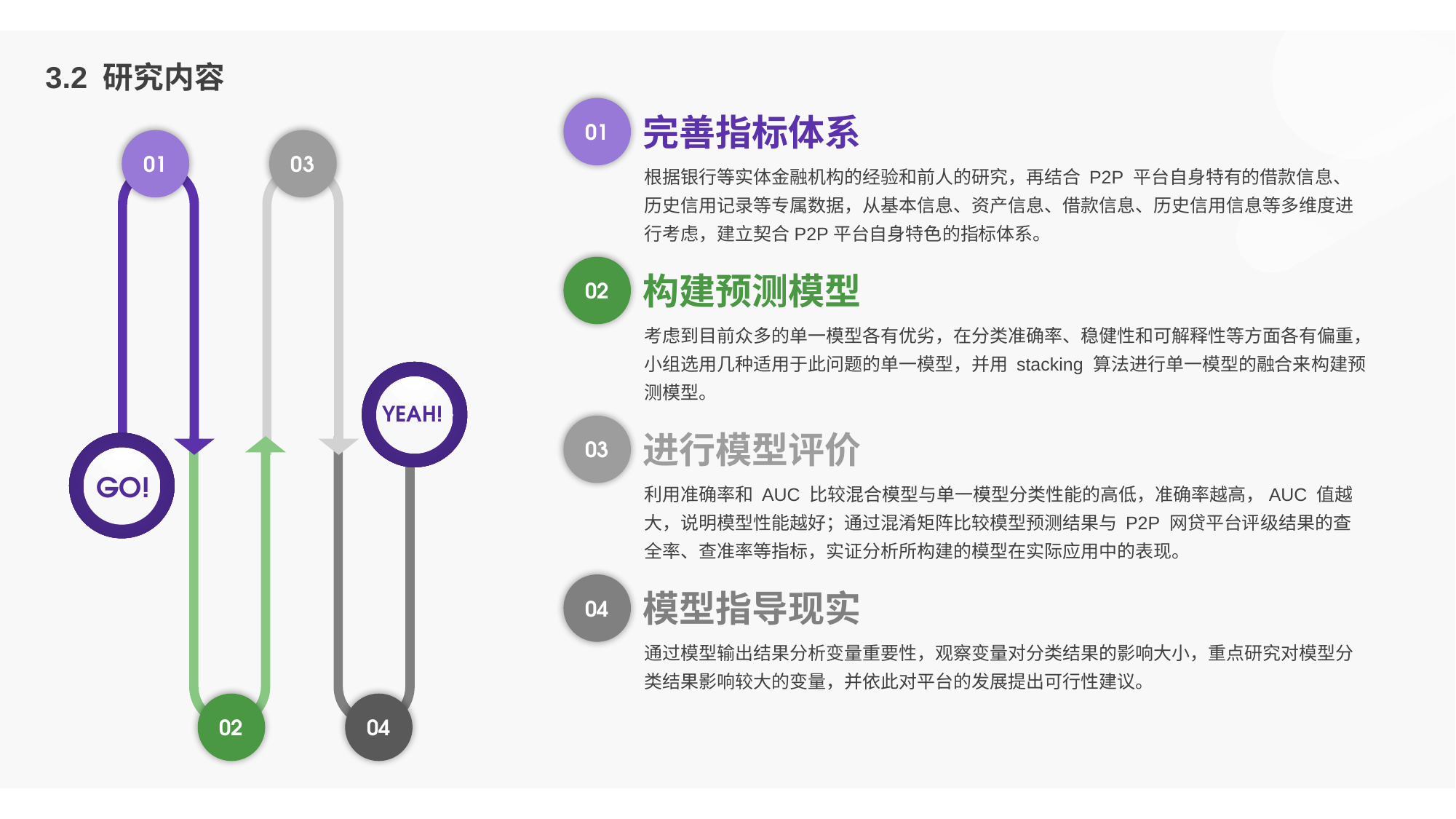

3.2 研究内容
01
完善指标体系
01
03
根据银行等实体金融机构的经验和前人的研究，再结合 P2P 平台自身特有的借款信息、历史信用记录等专属数据，从基本信息、资产信息、借款信息、历史信用信息等多维度进行考虑，建立契合P2P平台自身特色的指标体系。

02
构建预测模型
考虑到目前众多的单一模型各有优劣，在分类准确率、稳健性和可解释性等方面各有偏重，小组选用几种适用于此问题的单一模型，并用 stacking 算法进行单一模型的融合来构建预测模型。

YEAH!
03
进行模型评价

GO!

利用准确率和 AUC 比较混合模型与单一模型分类性能的高低，准确率越高，AUC 值越大，说明模型性能越好；通过混淆矩阵比较模型预测结果与 P2P 网贷平台评级结果的查全率、查准率等指标，实证分析所构建的模型在实际应用中的表现。
04
模型指导现实
通过模型输出结果分析变量重要性，观察变量对分类结果的影响大小，重点研究对模型分类结果影响较大的变量，并依此对平台的发展提出可行性建议。
02
04